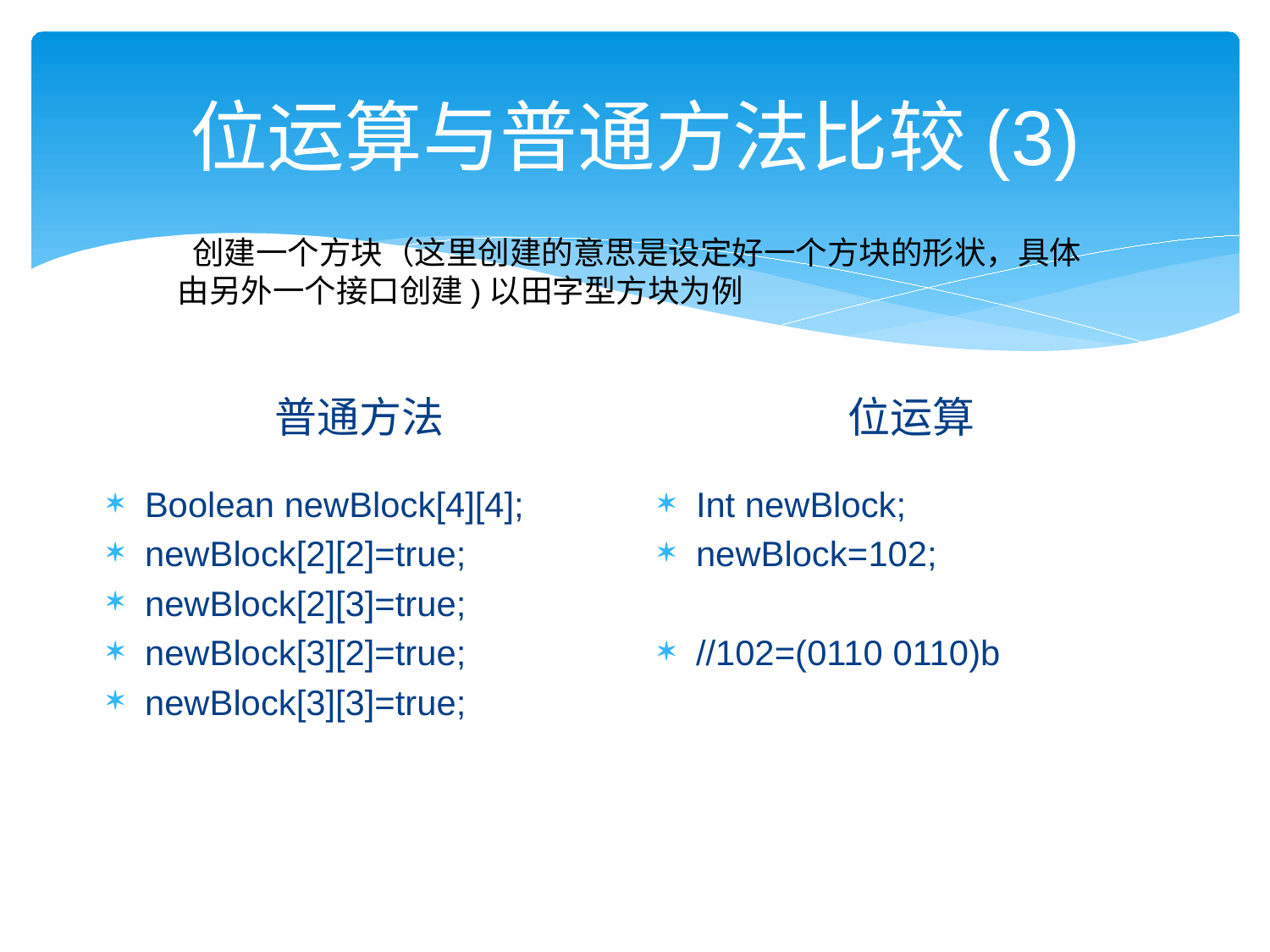

# 位运算与普通方法比较(3)
 创建一个方块（这里创建的意思是设定好一个方块的形状，具体由另外一个接口创建)以田字型方块为例
位运算
普通方法
Boolean newBlock[4][4];
newBlock[2][2]=true;
newBlock[2][3]=true;
newBlock[3][2]=true;
newBlock[3][3]=true;
Int newBlock;
newBlock=102;

//102=(0110 0110)b